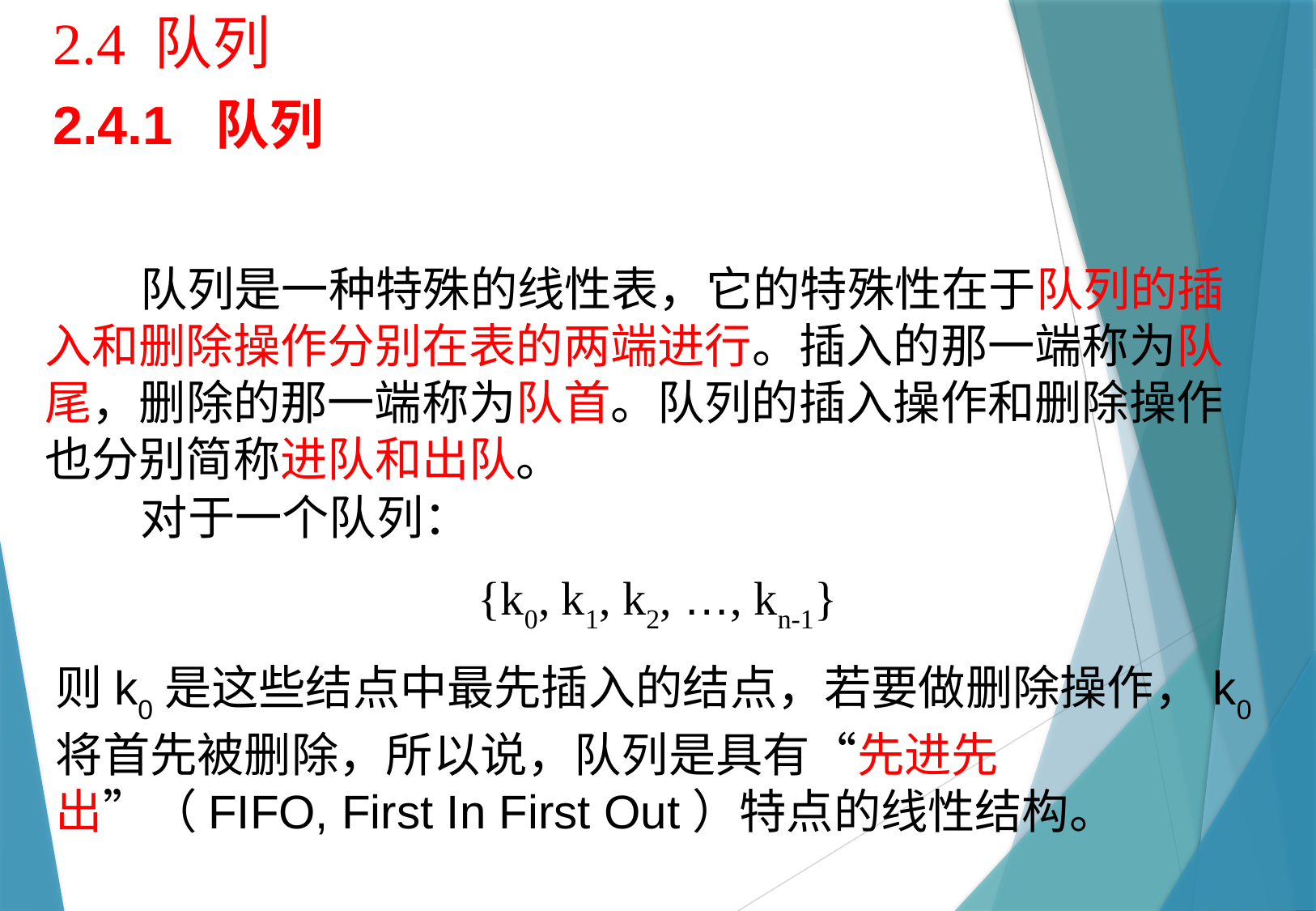

# 2.4 队列
2.4.1  队列
        队列是一种特殊的线性表，它的特殊性在于队列的插入和删除操作分别在表的两端进行。插入的那一端称为队尾，删除的那一端称为队首。队列的插入操作和删除操作也分别简称进队和出队。
       对于一个队列：
{k0, k1, k2, …, kn-1}
则k0是这些结点中最先插入的结点，若要做删除操作，k0将首先被删除，所以说，队列是具有“先进先出”（FIFO, First In First Out）特点的线性结构。